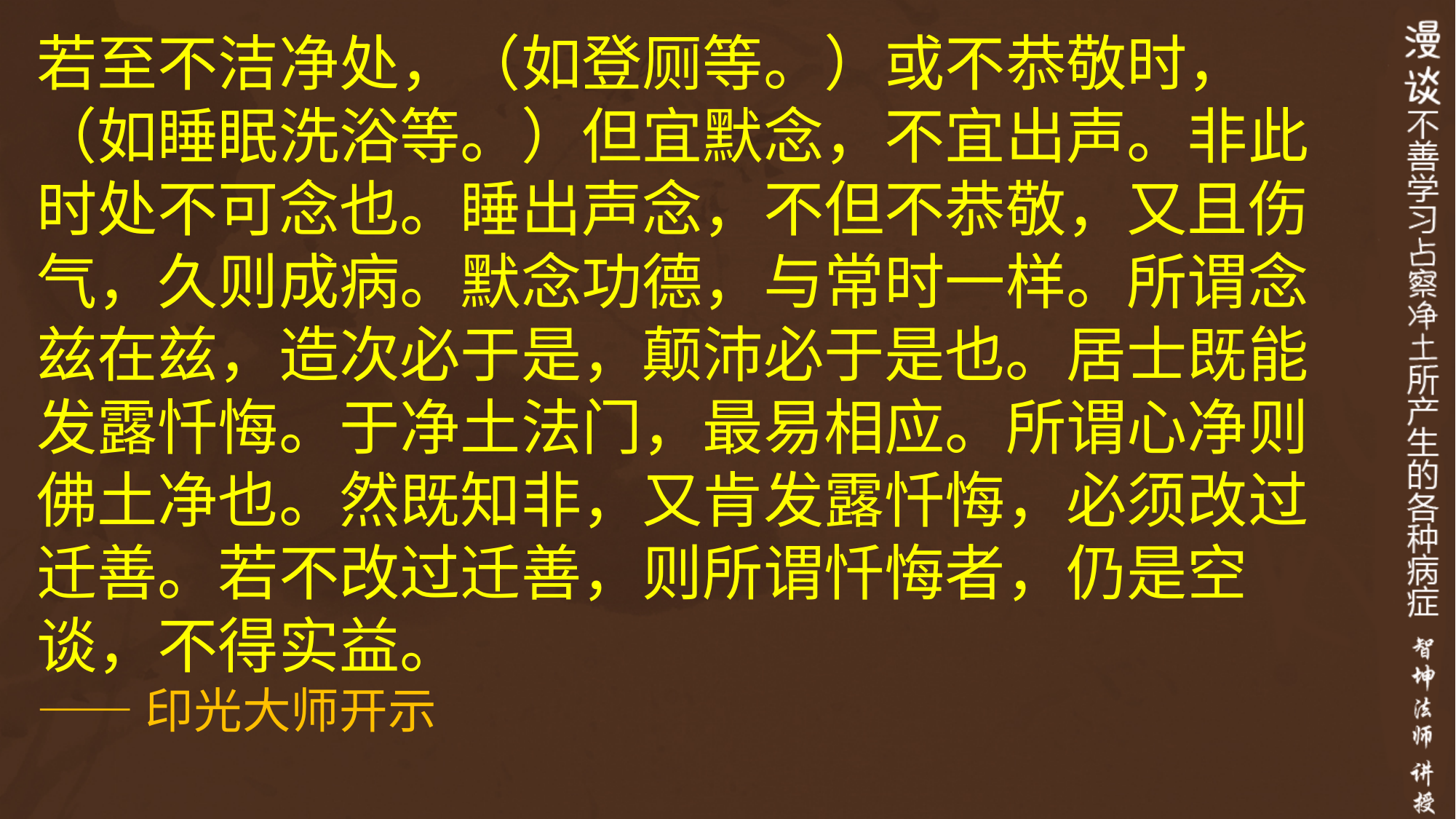

若至不洁净处，（如登厕等。）或不恭敬时，（如睡眠洗浴等。）但宜默念，不宜出声。非此时处不可念也。睡出声念，不但不恭敬，又且伤气，久则成病。默念功德，与常时一样。所谓念兹在兹，造次必于是，颠沛必于是也。居士既能发露忏悔。于净土法门，最易相应。所谓心净则佛土净也。然既知非，又肯发露忏悔，必须改过迁善。若不改过迁善，则所谓忏悔者，仍是空谈，不得实益。
——印光大师开示